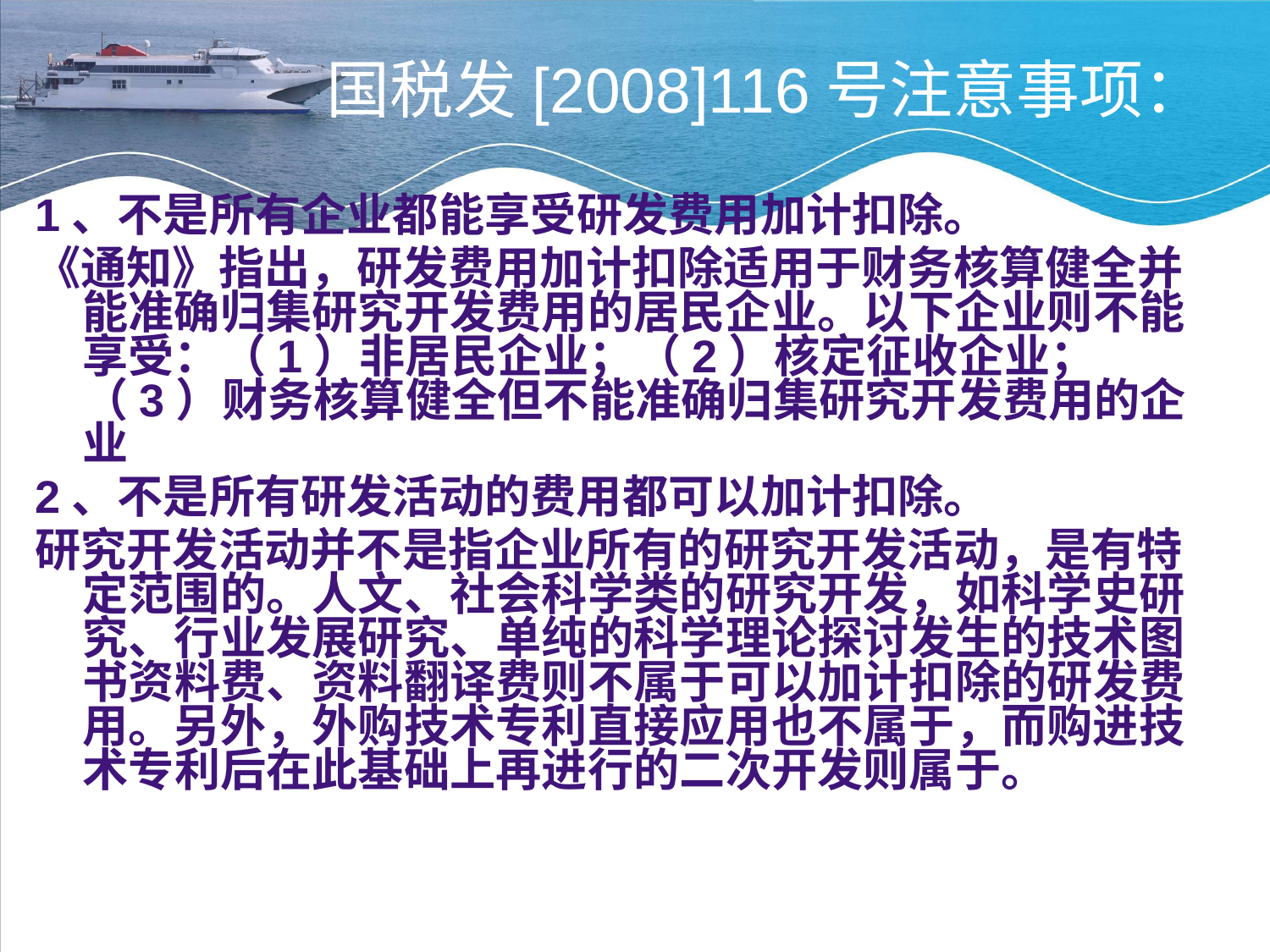

# 国税发[2008]116号注意事项：
1、不是所有企业都能享受研发费用加计扣除。
《通知》指出，研发费用加计扣除适用于财务核算健全并能准确归集研究开发费用的居民企业。以下企业则不能享受：（1）非居民企业；（2）核定征收企业；（3）财务核算健全但不能准确归集研究开发费用的企业
2、不是所有研发活动的费用都可以加计扣除。
研究开发活动并不是指企业所有的研究开发活动，是有特定范围的。人文、社会科学类的研究开发，如科学史研究、行业发展研究、单纯的科学理论探讨发生的技术图书资料费、资料翻译费则不属于可以加计扣除的研发费用。另外，外购技术专利直接应用也不属于，而购进技术专利后在此基础上再进行的二次开发则属于。